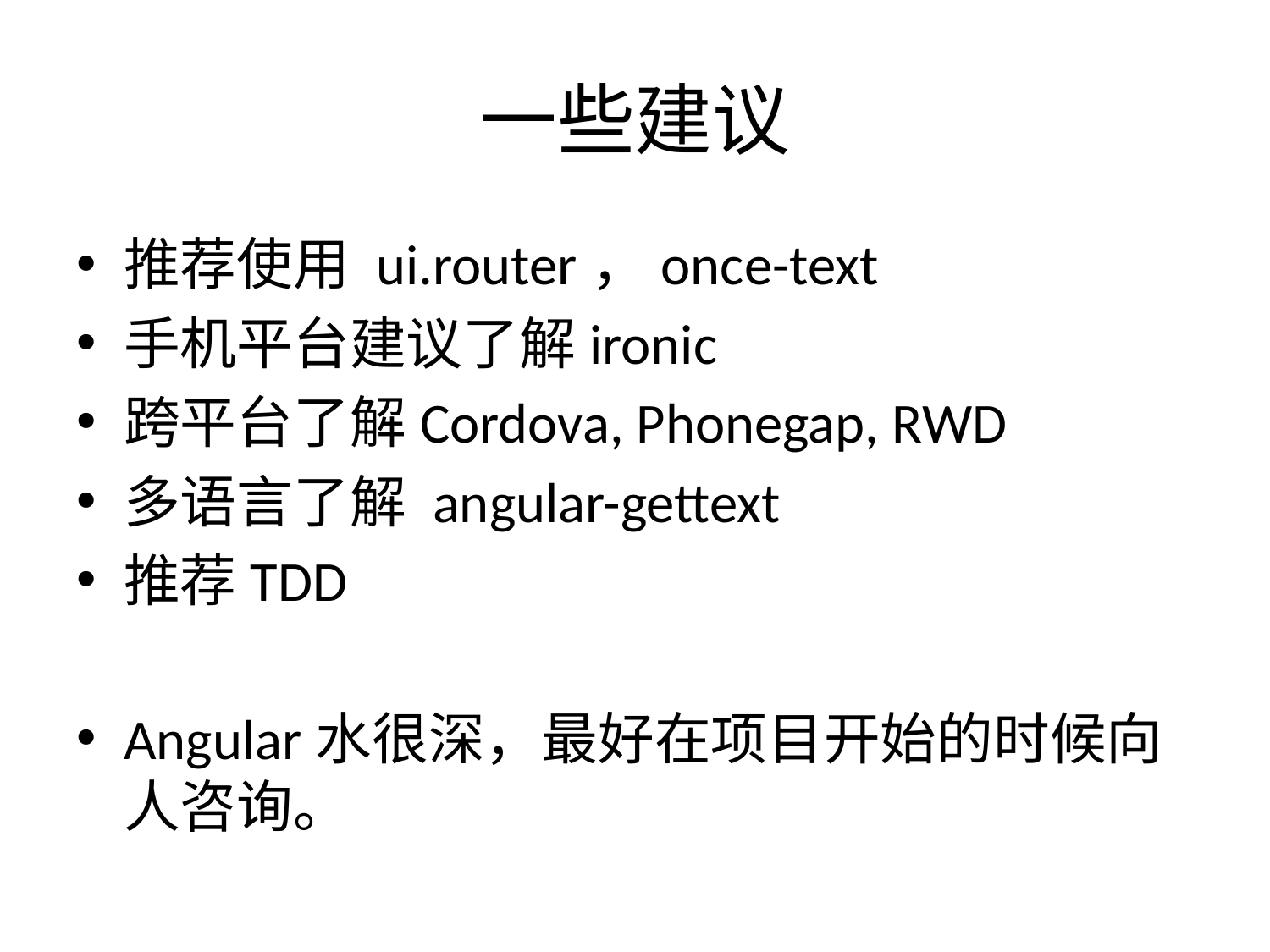

# 一些建议
推荐使用 ui.router，once-text
手机平台建议了解ironic
跨平台了解Cordova, Phonegap, RWD
多语言了解 angular-gettext
推荐TDD

Angular水很深，最好在项目开始的时候向人咨询。